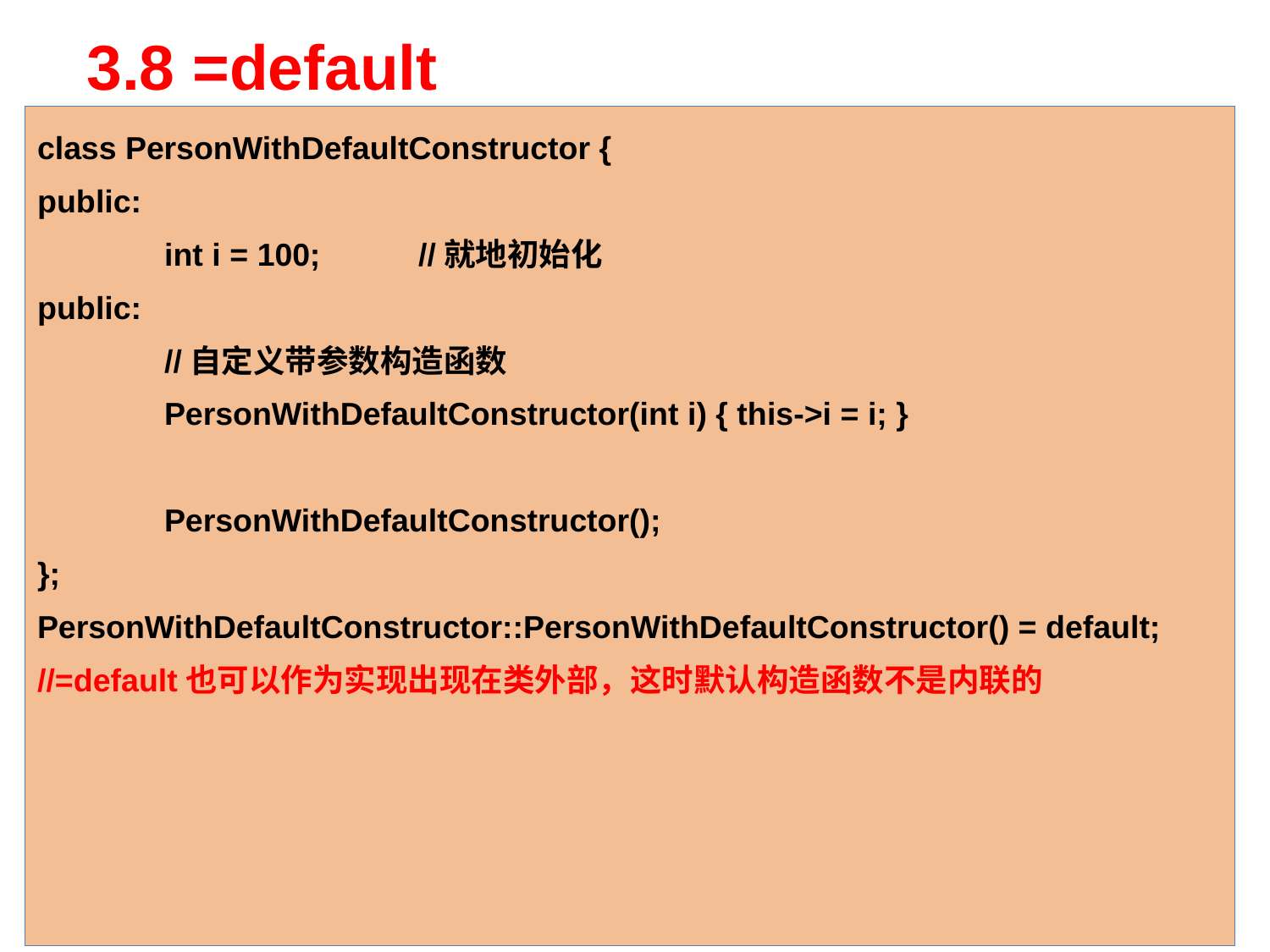

# 3.8 =default
class PersonWithDefaultConstructor {
public:
	int i = 100;	//就地初始化
public:
	//自定义带参数构造函数
	PersonWithDefaultConstructor(int i) { this->i = i; }

	PersonWithDefaultConstructor();
};
PersonWithDefaultConstructor::PersonWithDefaultConstructor() = default;
//=default也可以作为实现出现在类外部，这时默认构造函数不是内联的